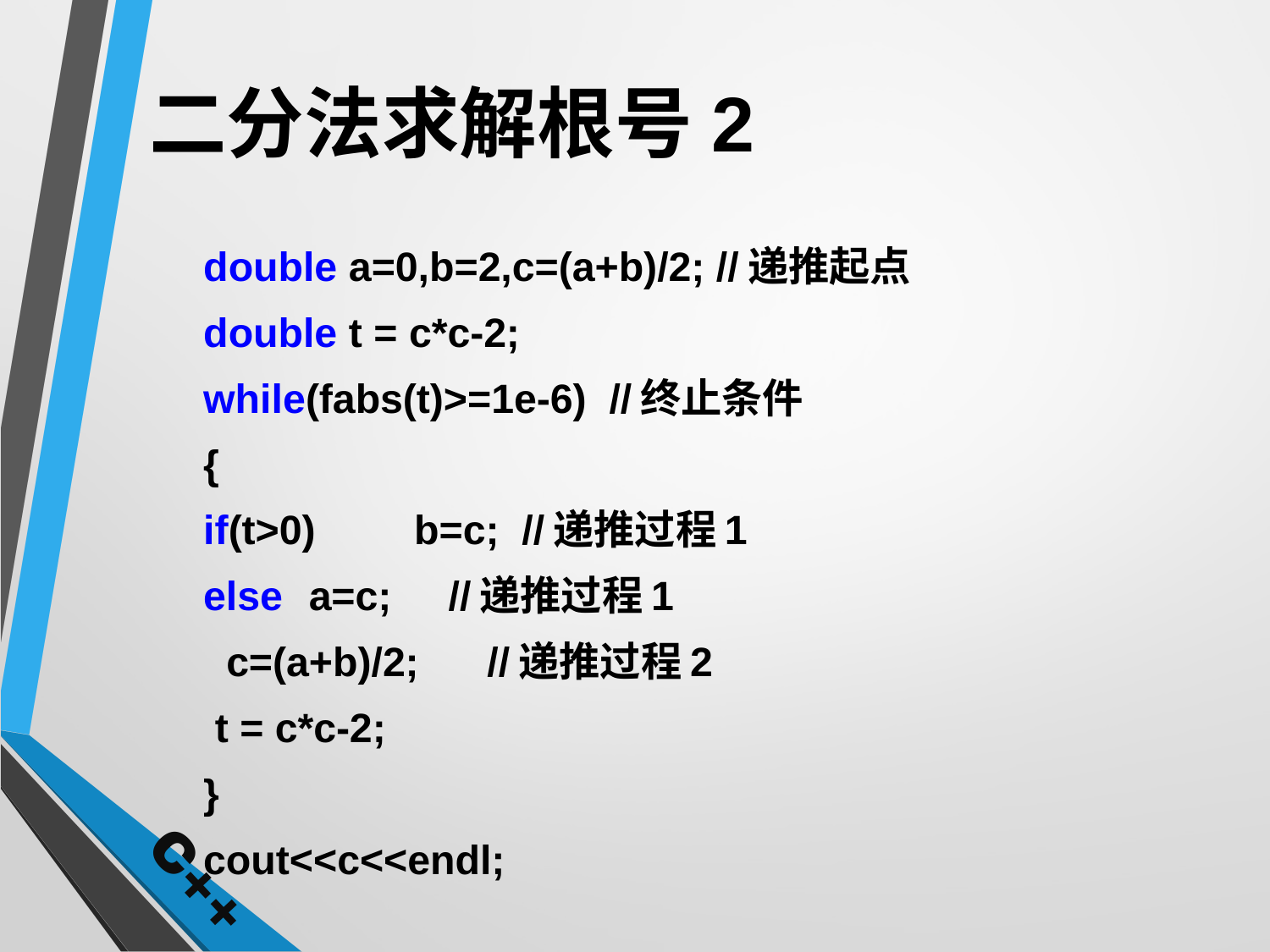

# 二分法求解根号2
	double a=0,b=2,c=(a+b)/2; //递推起点
	double t = c*c-2;
	while(fabs(t)>=1e-6)  //终止条件
	{
		if(t>0)	b=c;  //递推过程1
		else	a=c;     //递推过程1
	  c=(a+b)/2;      //递推过程2
		 t = c*c-2;
	}
	cout<<c<<endl;